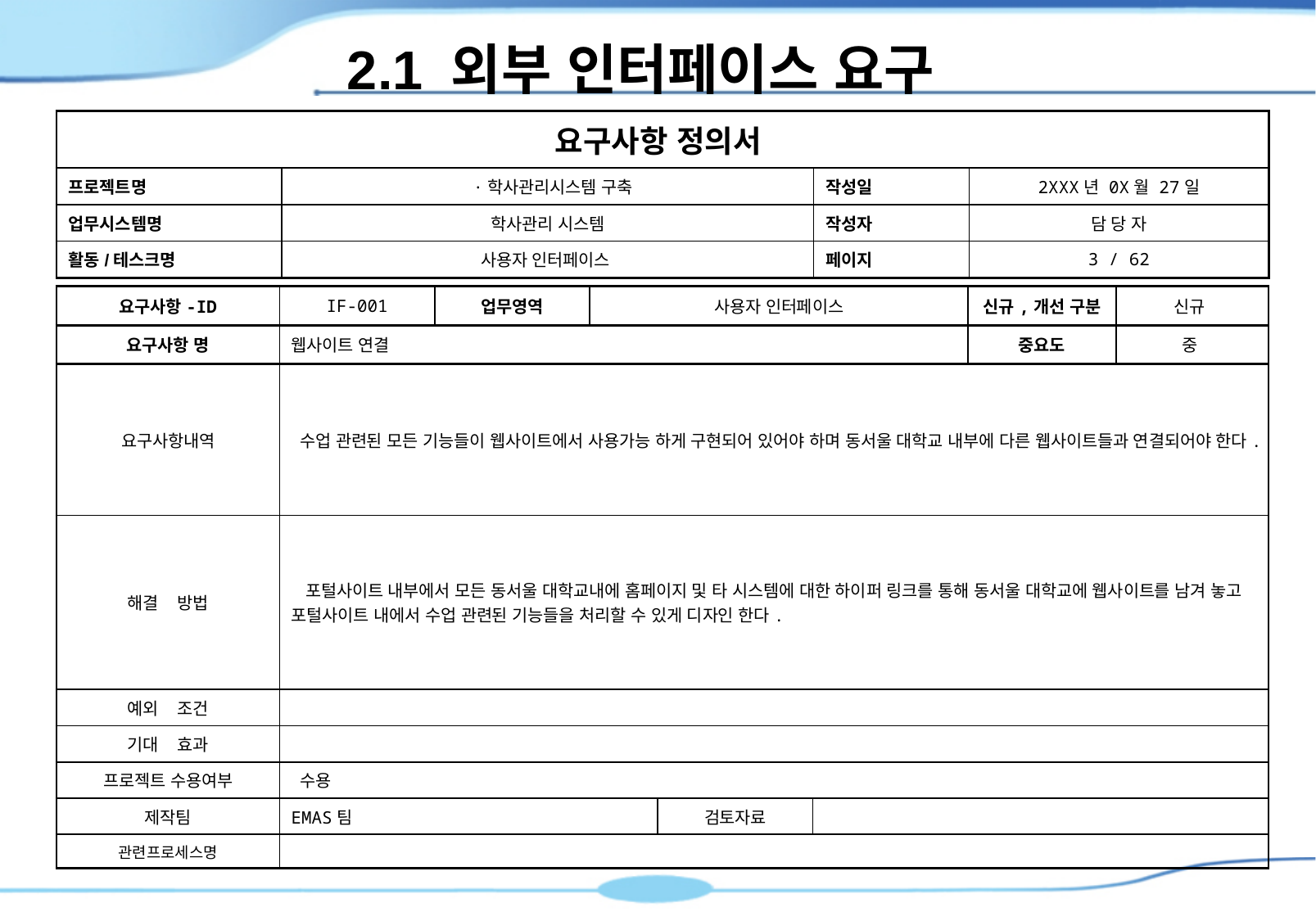

2.1 외부 인터페이스 요구
| 요구사항 정의서 |  |  |  |
| --- | --- | --- | --- |
| 프로젝트명 | ·학사관리시스템 구축 | 작성일 | 2XXX년 0X월 27일 |
| 업무시스템명 | 학사관리 시스템 | 작성자 | 담 당 자 |
| 활동/테스크명 | 사용자 인터페이스 | 페이지 | 3 / 62 |
| 요구사항-ID | IF-001 | 업무영역 | 사용자 인터페이스 |  |  | 신규,개선 구분 | 신규 |
| --- | --- | --- | --- | --- | --- | --- | --- |
| 요구사항 명 | 웹사이트 연결 |  |  |  |  | 중요도 | 중 |
| 요구사항내역 | 수업 관련된 모든 기능들이 웹사이트에서 사용가능 하게 구현되어 있어야 하며 동서울 대학교 내부에 다른 웹사이트들과 연결되어야 한다. |  |  |  |  |  |  |
| 해결 방법 | 포털사이트 내부에서 모든 동서울 대학교내에 홈페이지 및 타 시스템에 대한 하이퍼 링크를 통해 동서울 대학교에 웹사이트를 남겨 놓고 포털사이트 내에서 수업 관련된 기능들을 처리할 수 있게 디자인 한다. |  |  |  |  |  |  |
| 예외 조건 |  |  |  |  |  |  |  |
| 기대 효과 |  |  |  |  |  |  |  |
| 프로젝트 수용여부 | 수용 |  |  |  |  |  |  |
| 제작팀 | EMAS팀 |  |  | 검토자료 |  |  |  |
| 관련프로세스명 |  |  |  |  |  |  |  |